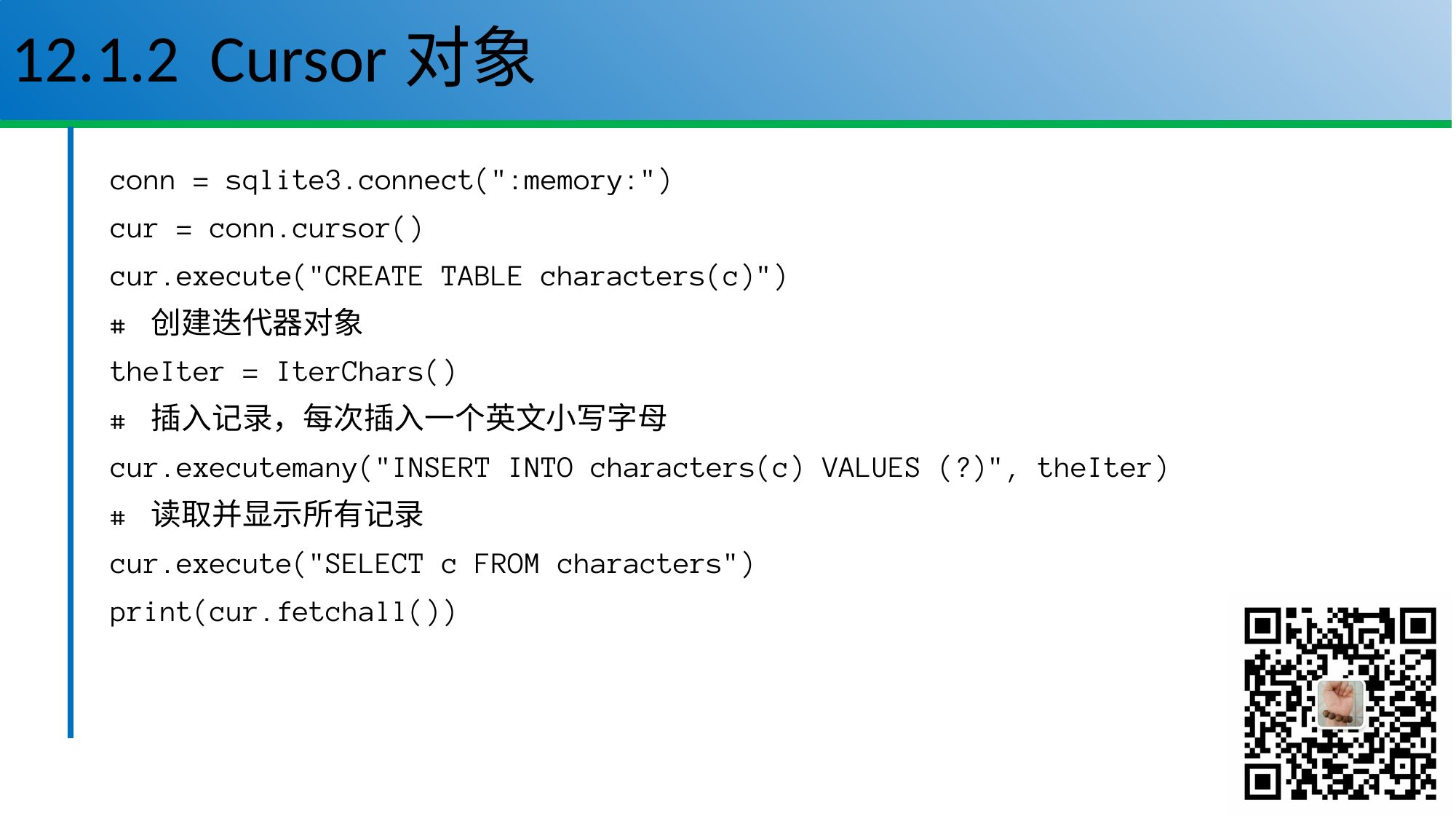

# 12.1.2  Cursor对象
conn = sqlite3.connect(":memory:")
cur = conn.cursor()
cur.execute("CREATE TABLE characters(c)")
# 创建迭代器对象
theIter = IterChars()
# 插入记录，每次插入一个英文小写字母
cur.executemany("INSERT INTO characters(c) VALUES (?)", theIter)
# 读取并显示所有记录
cur.execute("SELECT c FROM characters")
print(cur.fetchall())
13